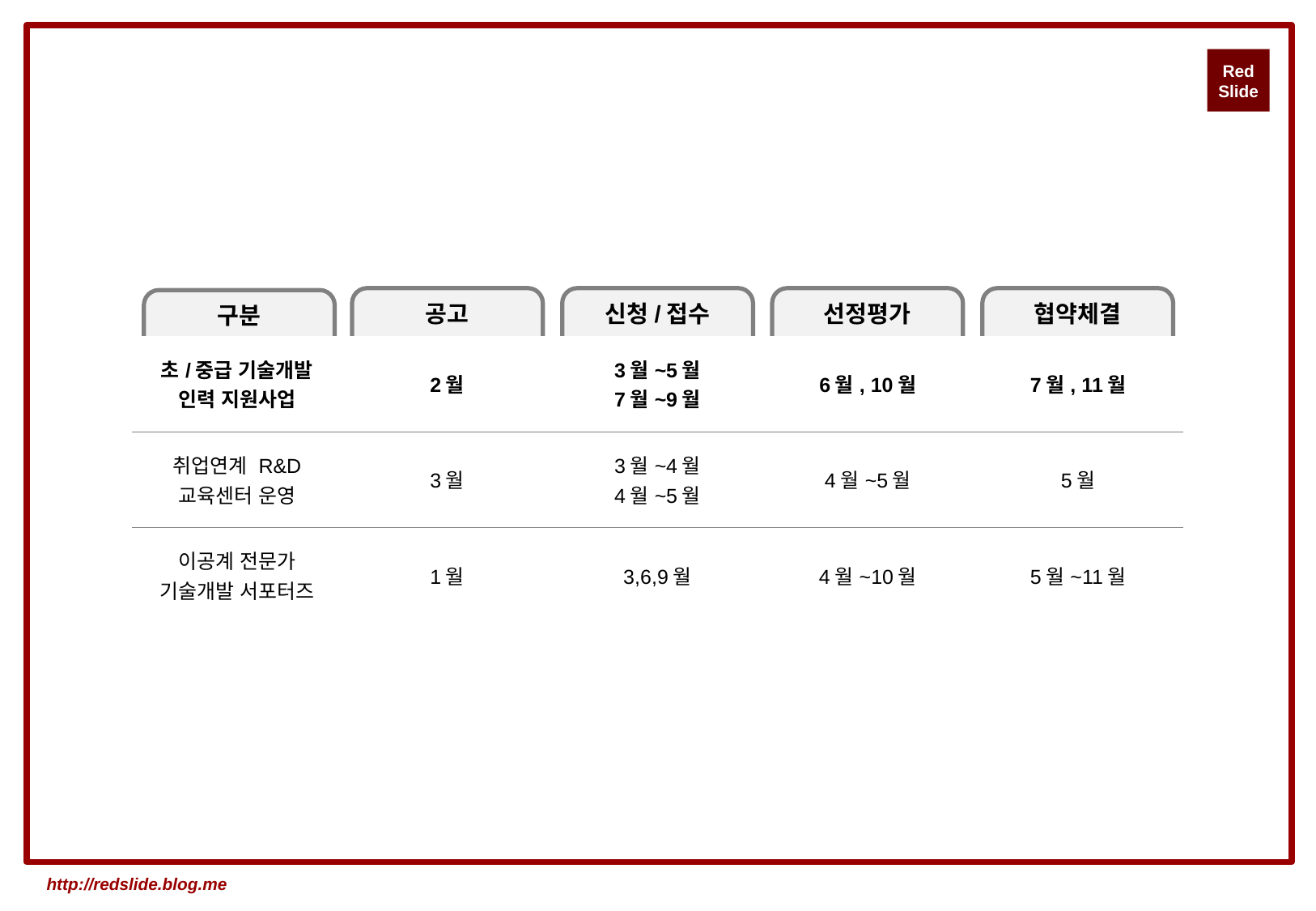

공고
신청/접수
선정평가
협약체결
구분
| 초/중급 기술개발 인력 지원사업 | 2월 | 3월~5월 7월~9월 | 6월, 10월 | 7월, 11월 |
| --- | --- | --- | --- | --- |
| 취업연계 R&D 교육센터 운영 | 3월 | 3월~4월 4월~5월 | 4월~5월 | 5월 |
| 이공계 전문가 기술개발 서포터즈 | 1월 | 3,6,9월 | 4월~10월 | 5월~11월 |